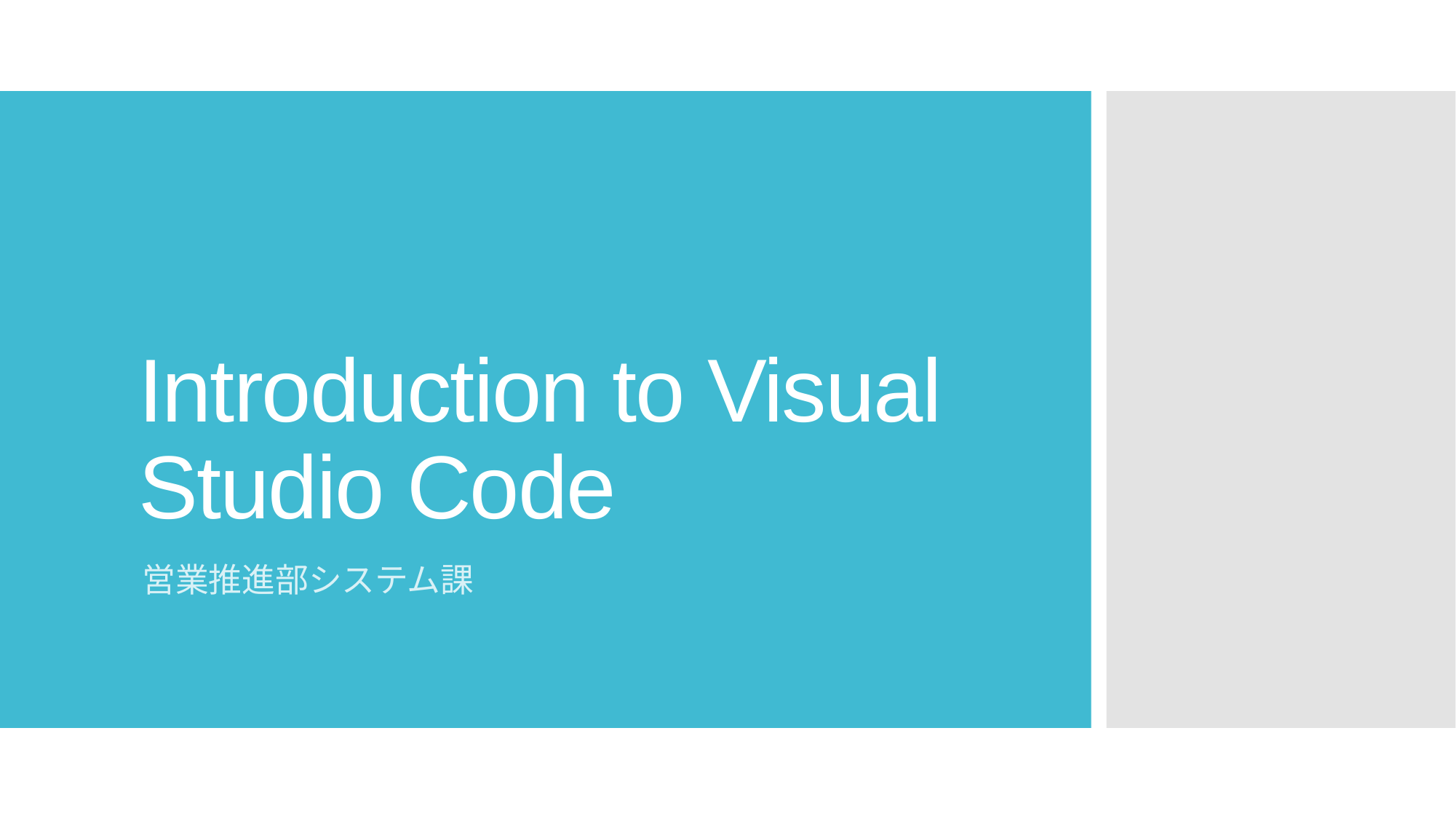

# Introduction to Visual Studio Code
営業推進部システム課